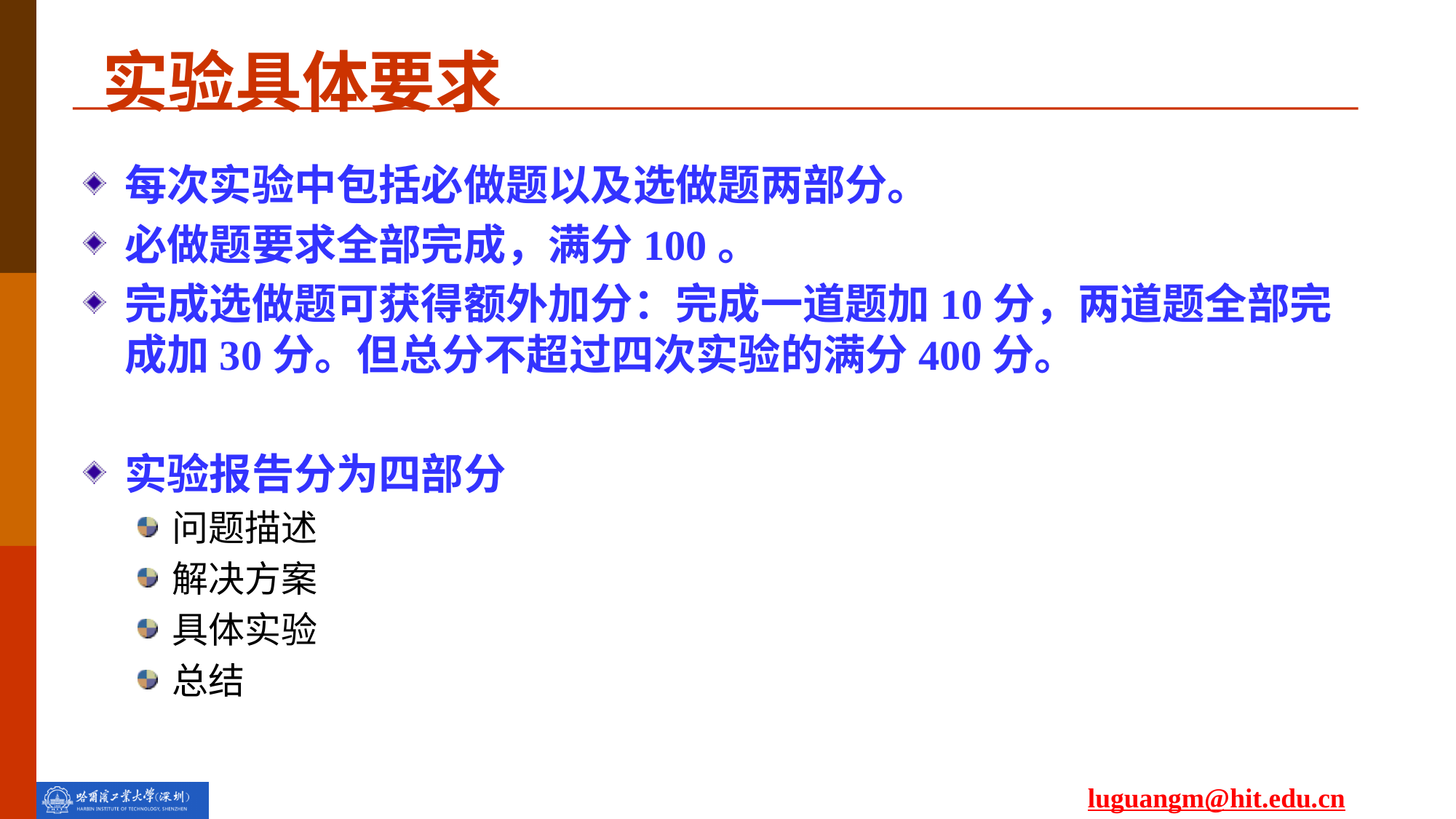

实验具体要求
每次实验中包括必做题以及选做题两部分。
必做题要求全部完成，满分100。
完成选做题可获得额外加分：完成一道题加10分，两道题全部完成加30分。但总分不超过四次实验的满分400分。

实验报告分为四部分
问题描述
解决方案
具体实验
总结